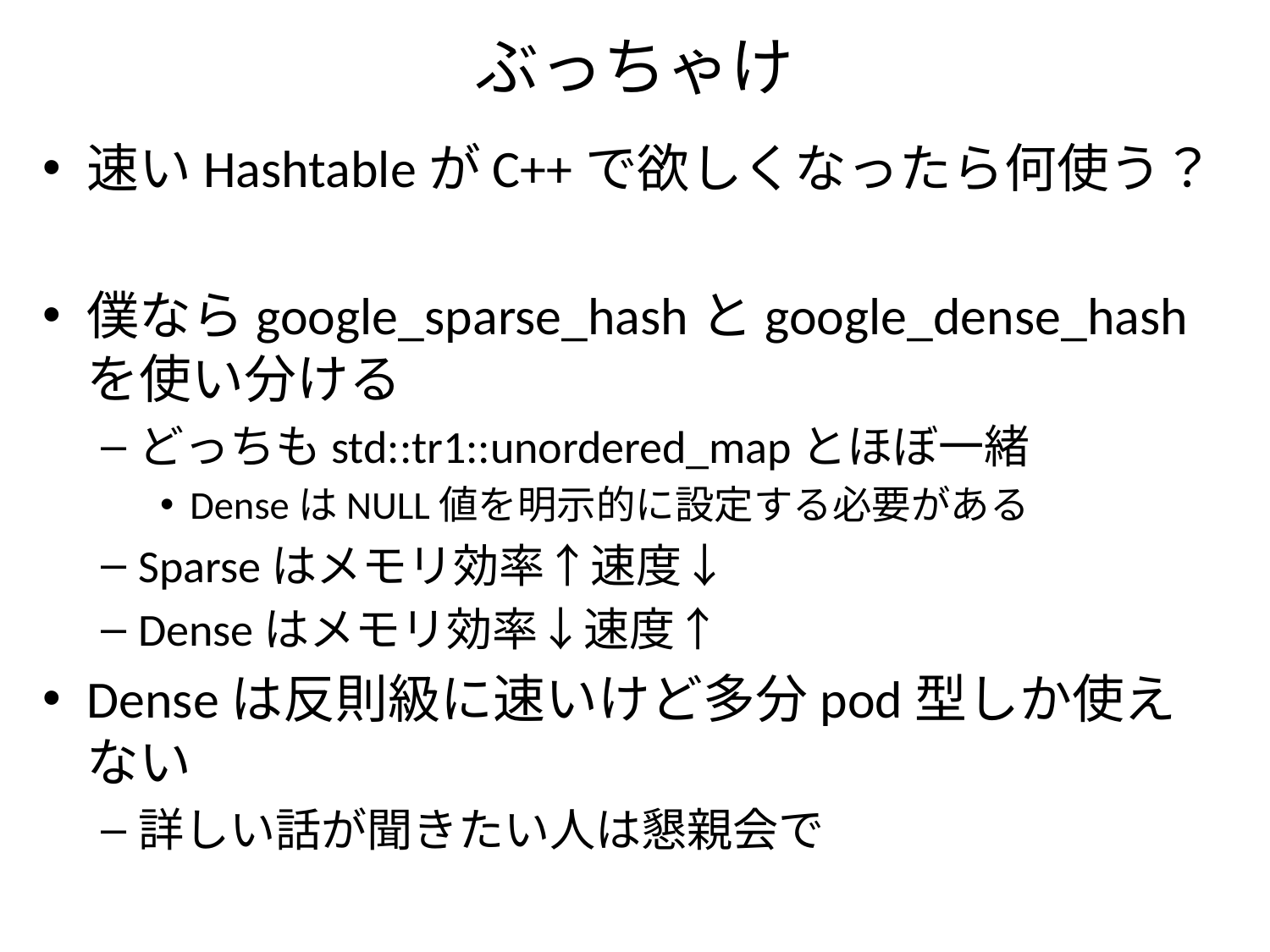

# ぶっちゃけ
速いHashtableがC++で欲しくなったら何使う？

僕ならgoogle_sparse_hashとgoogle_dense_hashを使い分ける
どっちもstd::tr1::unordered_mapとほぼ一緒
DenseはNULL値を明示的に設定する必要がある
Sparseはメモリ効率↑速度↓
Denseはメモリ効率↓速度↑
Denseは反則級に速いけど多分pod型しか使えない
詳しい話が聞きたい人は懇親会で